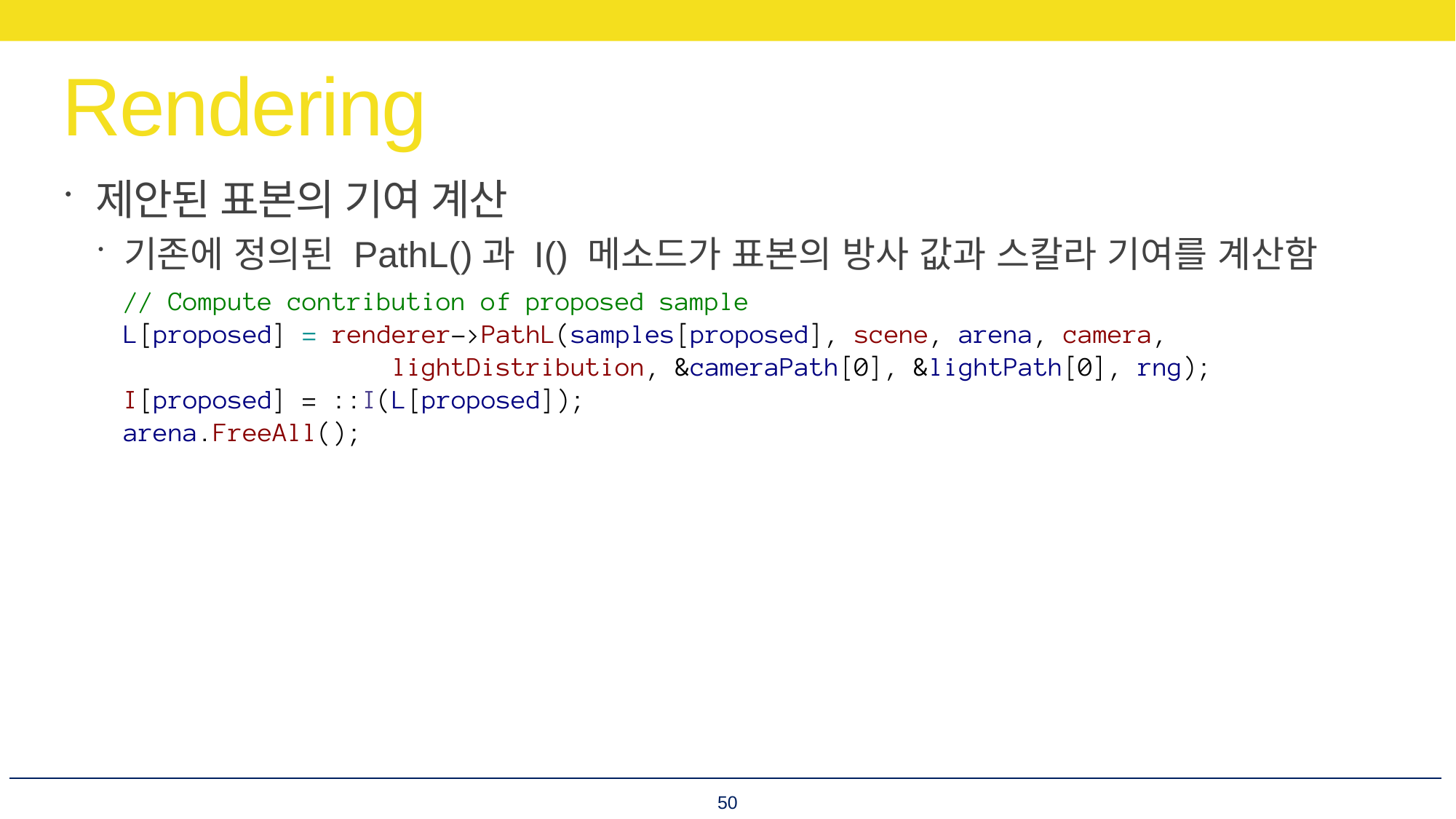

# Rendering
제안된 표본의 기여 계산
기존에 정의된 PathL()과 I() 메소드가 표본의 방사 값과 스칼라 기여를 계산함
// Compute contribution of proposed sample
L[proposed] = renderer->PathL(samples[proposed], scene, arena, camera,
                  lightDistribution, &cameraPath[0], &lightPath[0], rng);
I[proposed] = ::I(L[proposed]);
arena.FreeAll();
50